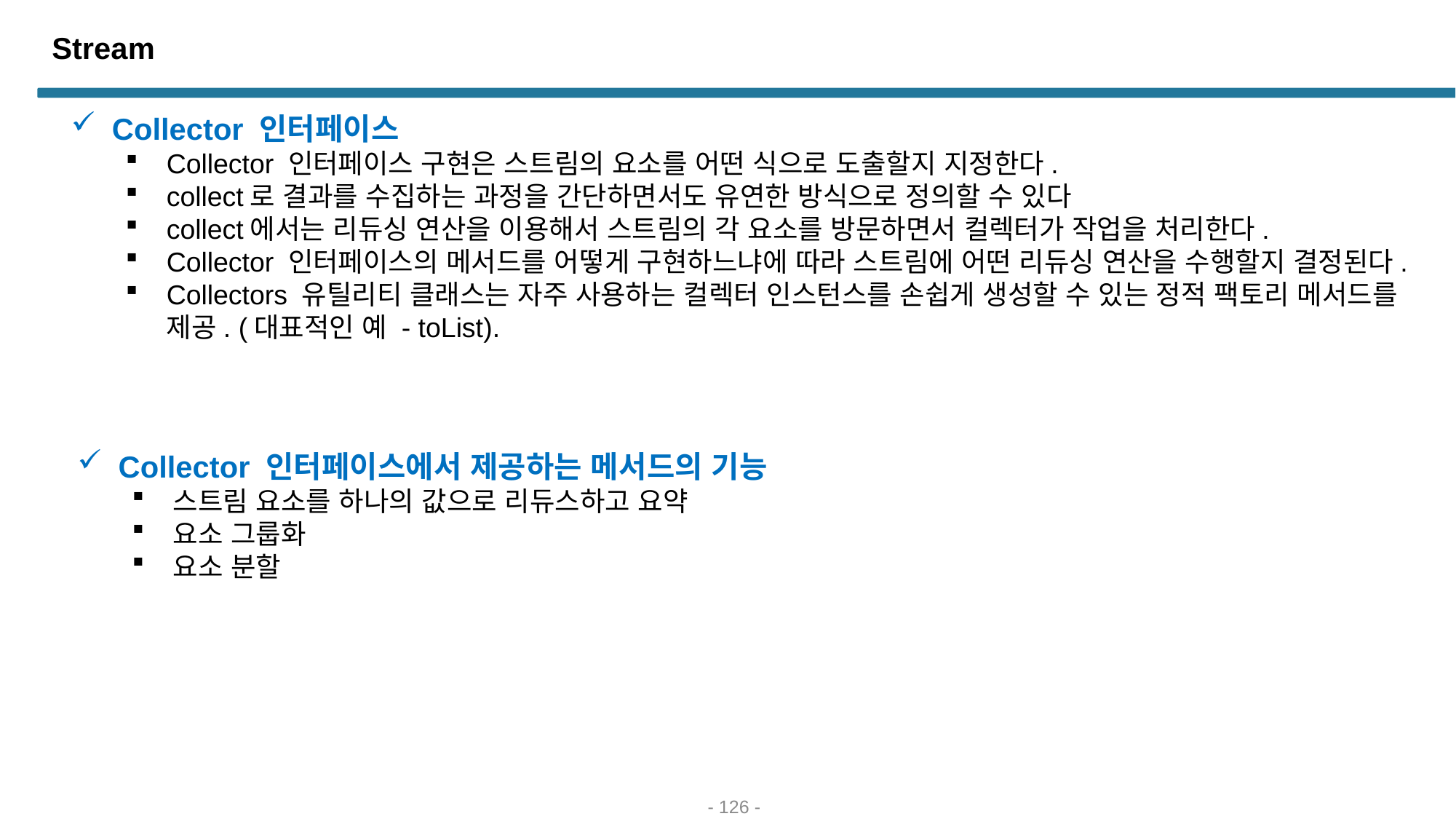

# Stream
Collector 인터페이스
Collector 인터페이스 구현은 스트림의 요소를 어떤 식으로 도출할지 지정한다.
collect로 결과를 수집하는 과정을 간단하면서도 유연한 방식으로 정의할 수 있다
collect에서는 리듀싱 연산을 이용해서 스트림의 각 요소를 방문하면서 컬렉터가 작업을 처리한다.
Collector 인터페이스의 메서드를 어떻게 구현하느냐에 따라 스트림에 어떤 리듀싱 연산을 수행할지 결정된다.
Collectors 유틸리티 클래스는 자주 사용하는 컬렉터 인스턴스를 손쉽게 생성할 수 있는 정적 팩토리 메서드를 제공. (대표적인 예 - toList).
Collector 인터페이스에서 제공하는 메서드의 기능
스트림 요소를 하나의 값으로 리듀스하고 요약
요소 그룹화
요소 분할
- 126 -